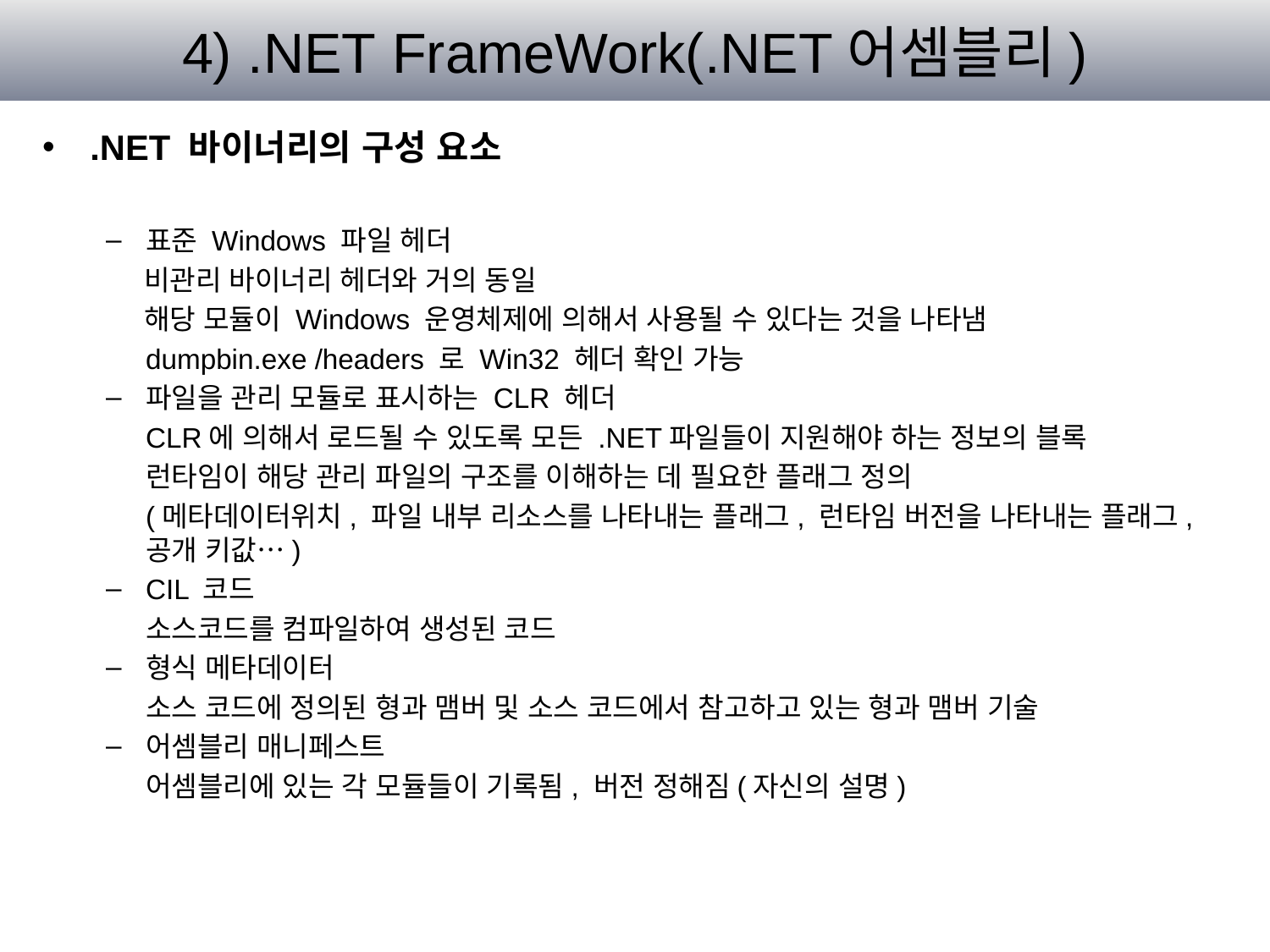

# 4) .NET FrameWork(.NET어셈블리)
.NET 바이너리의 구성 요소

표준 Windows 파일 헤더
    비관리 바이너리 헤더와 거의 동일
    해당 모듈이 Windows 운영체제에 의해서 사용될 수 있다는 것을 나타냄
 	dumpbin.exe /headers 로 Win32 헤더 확인 가능
파일을 관리 모듈로 표시하는 CLR 헤더
	CLR에 의해서 로드될 수 있도록 모든 .NET파일들이 지원해야 하는 정보의 블록
	런타임이 해당 관리 파일의 구조를 이해하는 데 필요한 플래그 정의
	(메타데이터위치, 파일 내부 리소스를 나타내는 플래그, 런타임 버전을 나타내는 플래그, 공개 키값…)
CIL 코드
	소스코드를 컴파일하여 생성된 코드
형식 메타데이터
	소스 코드에 정의된 형과 맴버 및 소스 코드에서 참고하고 있는 형과 맴버 기술
어셈블리 매니페스트
	어셈블리에 있는 각 모듈들이 기록됨, 버전 정해짐(자신의 설명)